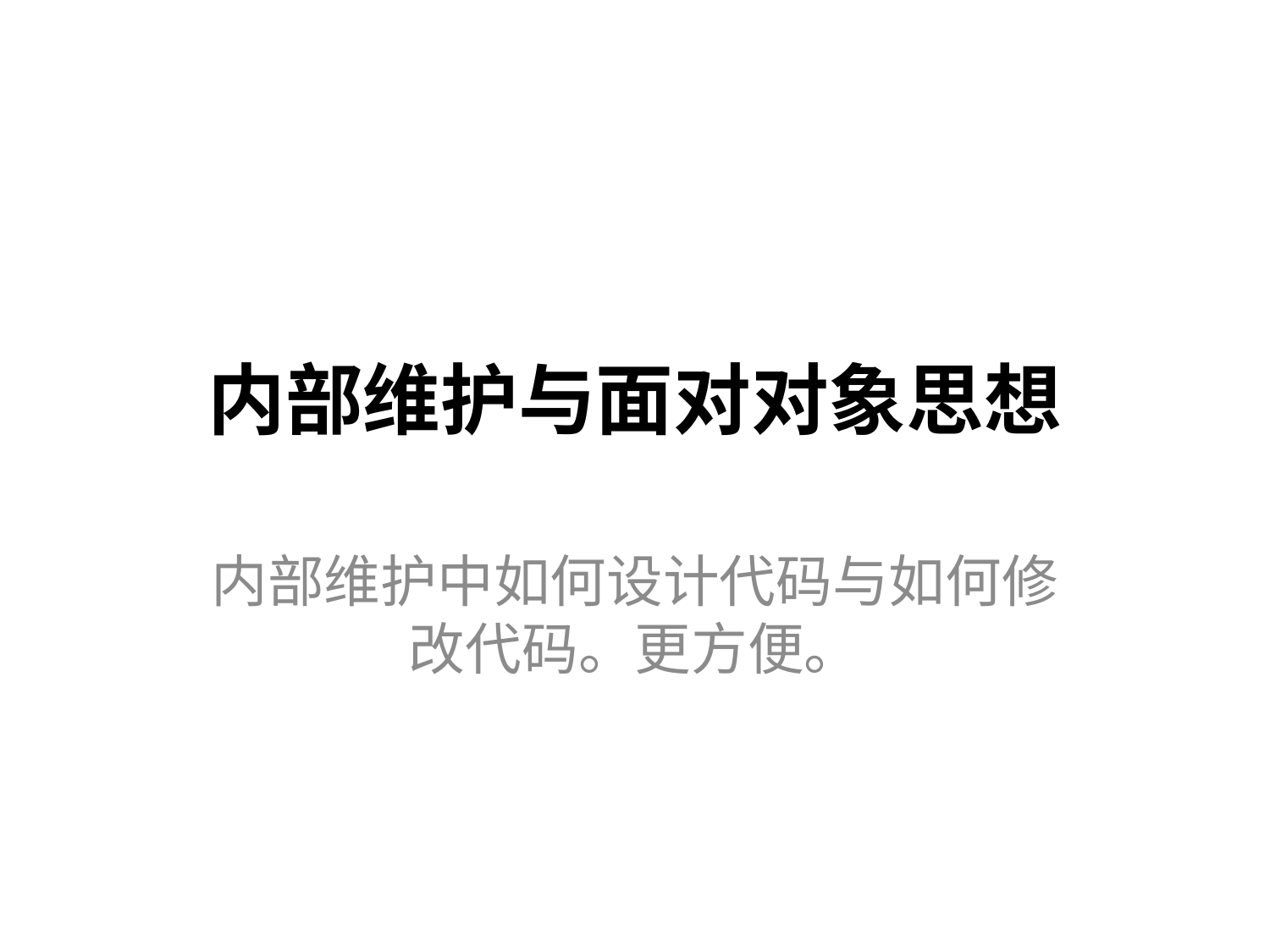

# 内部维护与面对对象思想
内部维护中如何设计代码与如何修改代码。更方便。